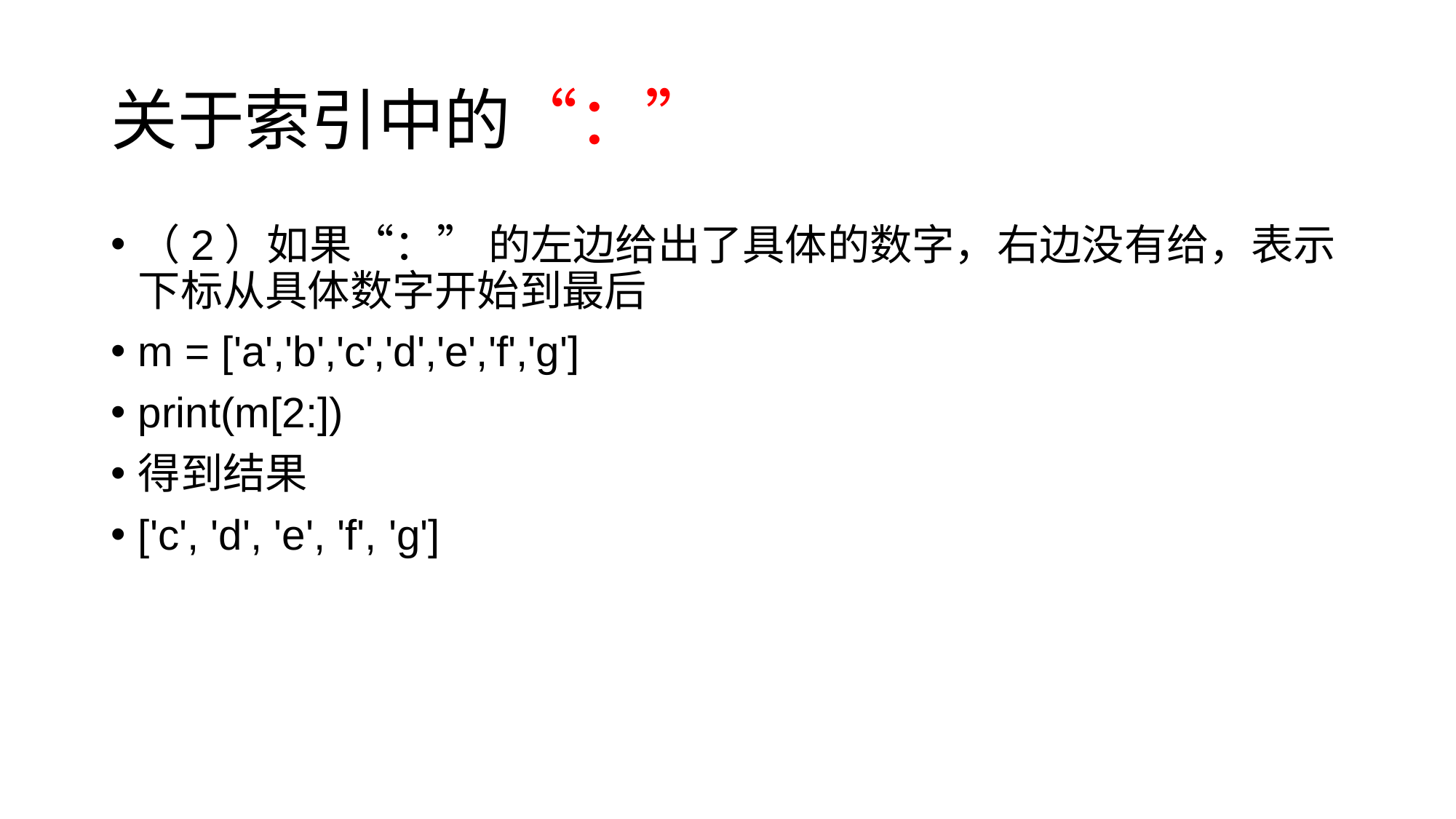

# 关于索引中的“：”
（2）如果“：” 的左边给出了具体的数字，右边没有给，表示下标从具体数字开始到最后
m = ['a','b','c','d','e','f','g']
print(m[2:])
得到结果
['c', 'd', 'e', 'f', 'g']